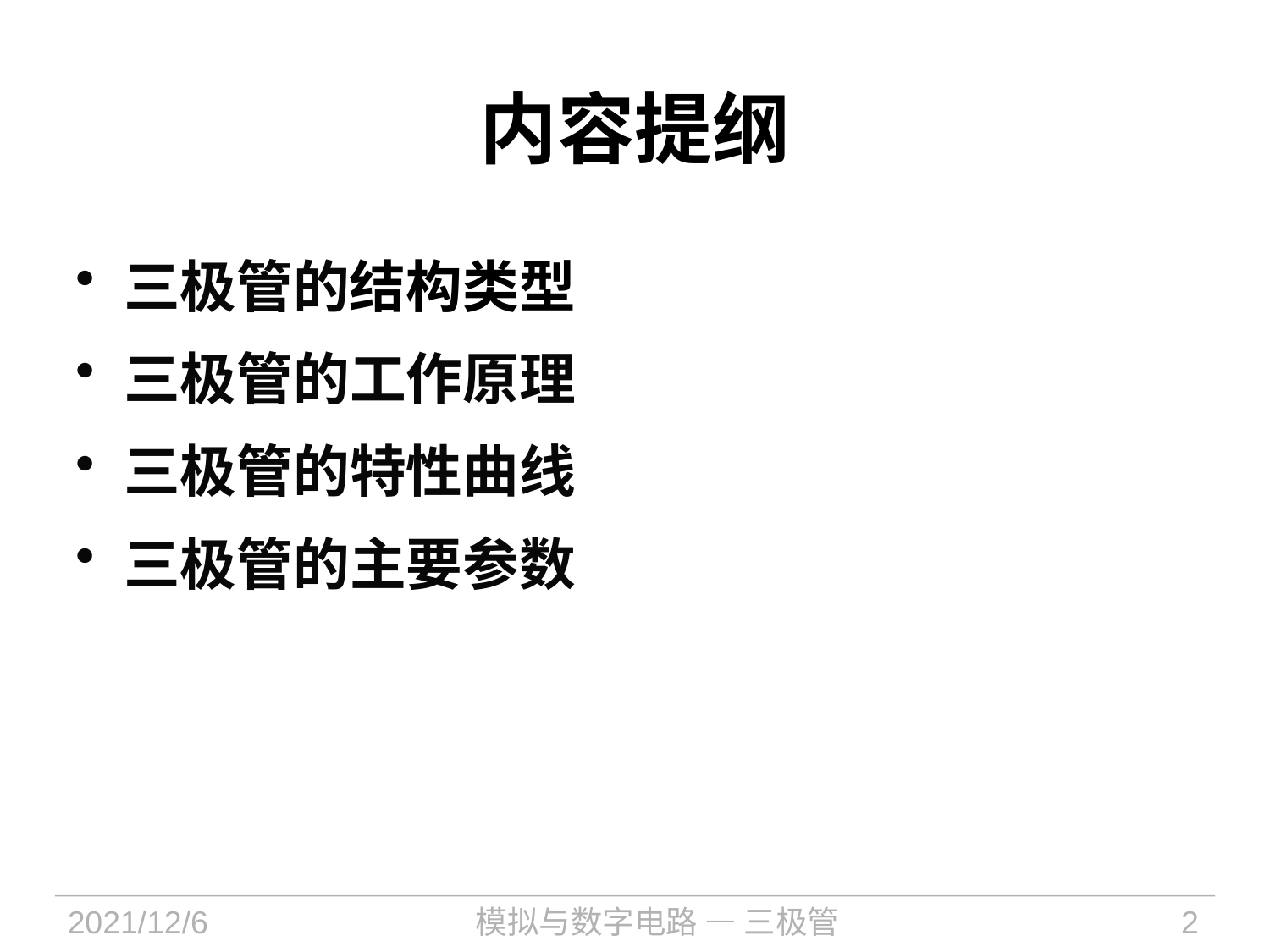

内容提纲
三极管的结构类型
三极管的工作原理
三极管的特性曲线
三极管的主要参数
2021/12/6
模拟与数字电路 — 三极管
2